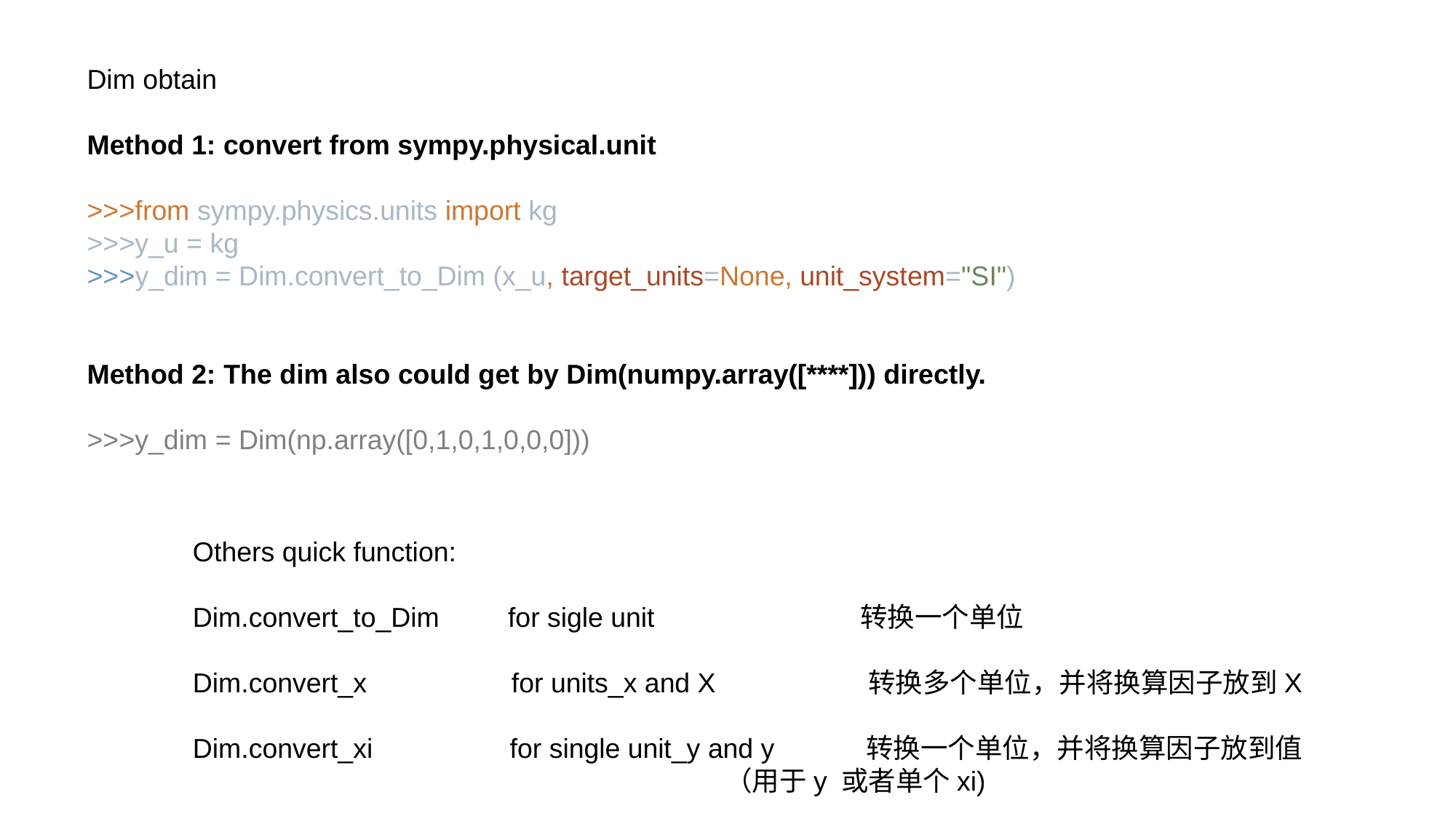

Dim obtain

Method 1: convert from sympy.physical.unit

>>>from sympy.physics.units import kg
>>>y_u = kg
>>>y_dim = Dim.convert_to_Dim (x_u, target_units=None, unit_system="SI")

Method 2: The dim also could get by Dim(numpy.array([****])) directly.

>>>y_dim = Dim(np.array([0,1,0,1,0,0,0]))
Others quick function:

Dim.convert_to_Dim         for sigle unit                          转换一个单位

Dim.convert_x                   for units_x and X                   转换多个单位，并将换算因子放到X

Dim.convert_xi                  for single unit_y and y           转换一个单位，并将换算因子放到值
                                                                                     （用于y 或者单个xi)